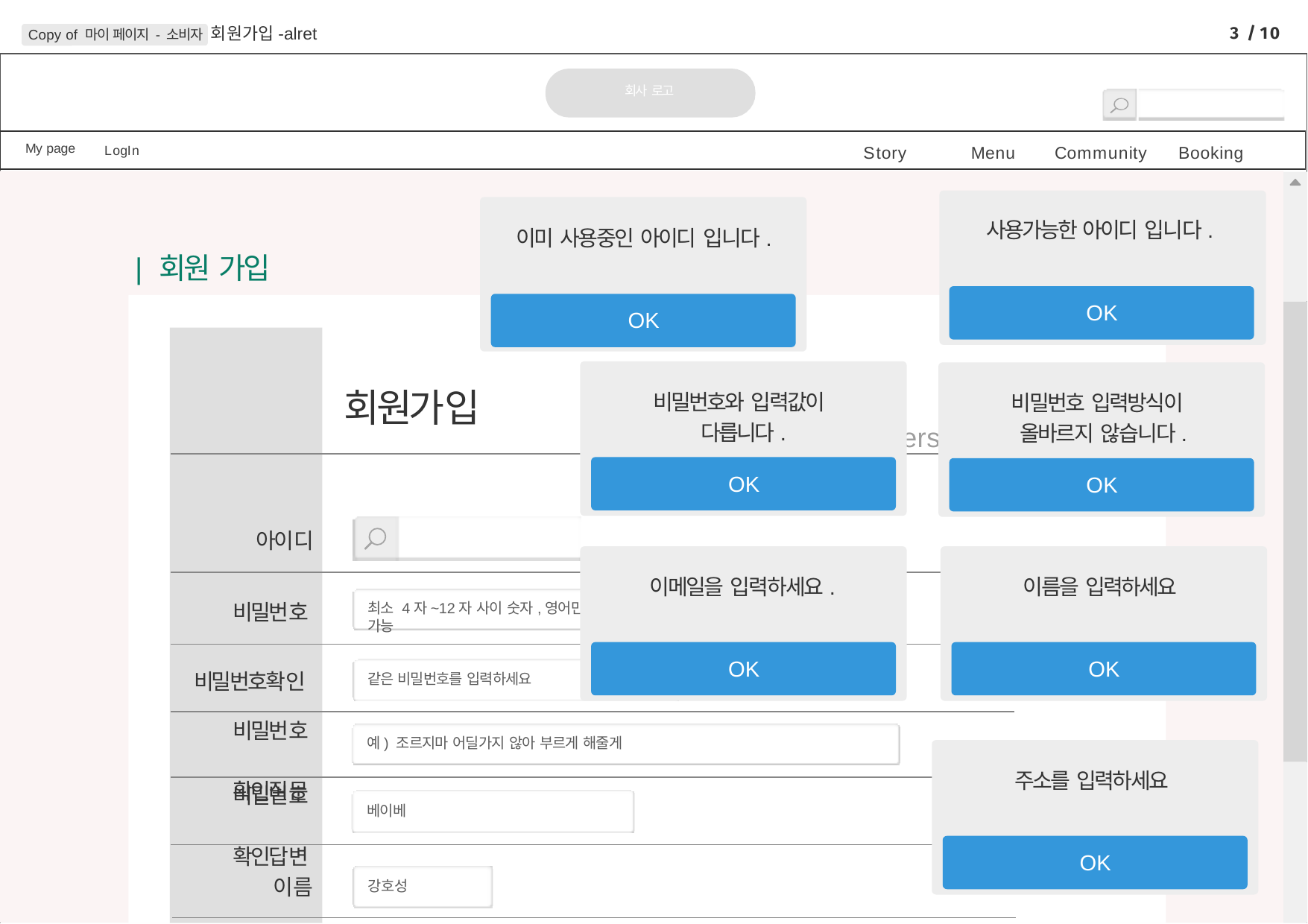

3 / 10
Copy of 마이 페이지 - 소비자  회원가입-alret

회사 로고

My page
Story
Menu
Community
Booking
LogIn

사용가능한 아이디 입니다.
이미 사용중인 아이디 입니다.

| 회원 가입

OK

OK

회원가입
비밀번호와 입력값이
비밀번호 입력방식이
다릅니다.
올바르지 않습니다.
Membership

OK
OK

아이디

중복검사가 필요합니다.

이메일을 입력하세요.
이름을 입력하세요

비밀번호
최소 4자~12자 사이 숫자,영어만 가능

OK
OK

비밀번호확인
같은 비밀번호를 입력하세요

비밀번호  확인질문

예) 조르지마 어딜가지 않아 부르게 해줄게

주소를 입력하세요

비밀번호  확인답변

베이베

OK

이름
강호성